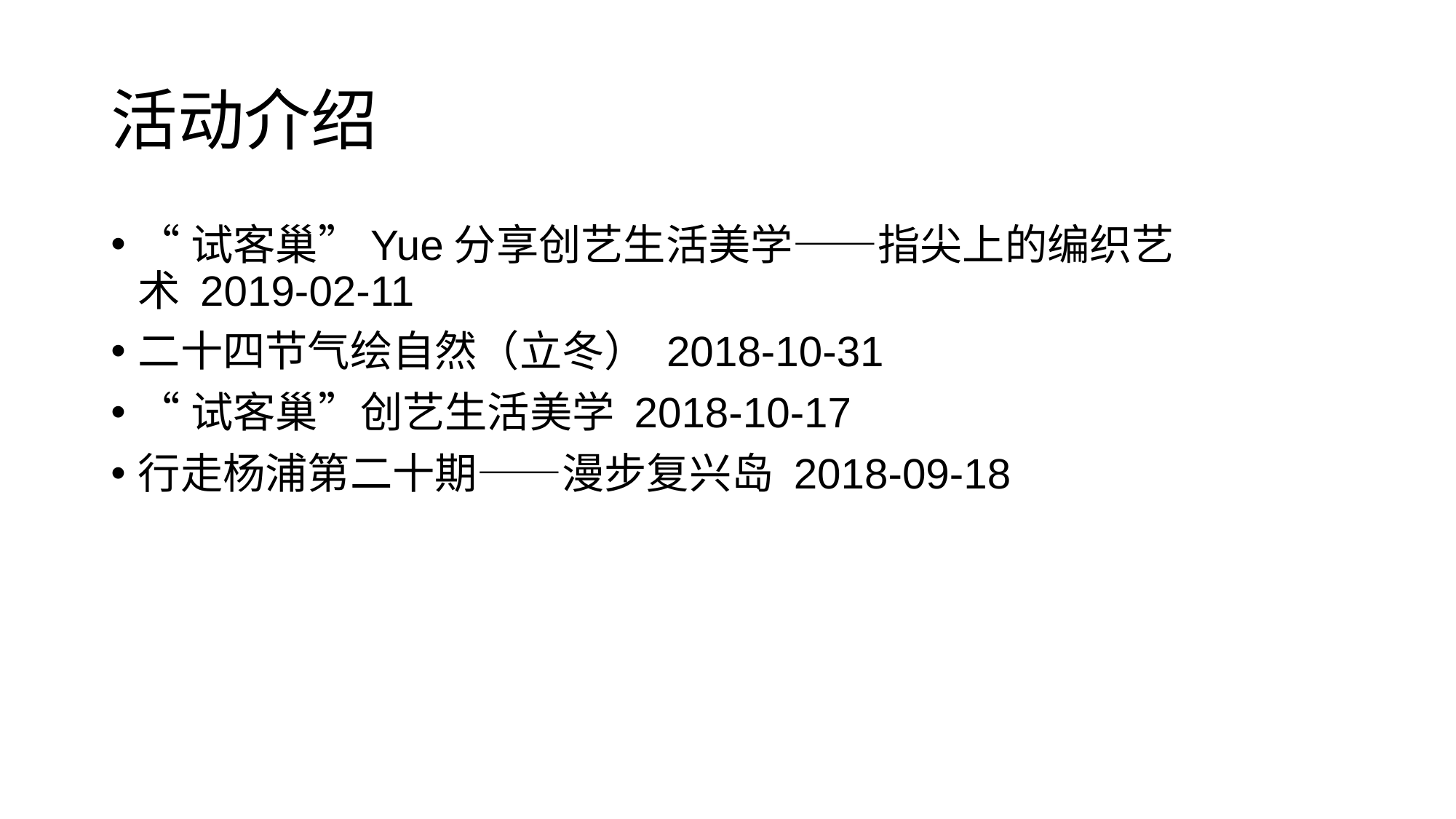

# 活动介绍
“试客巢”Yue分享创艺生活美学——指尖上的编织艺术 2019-02-11
二十四节气绘自然（立冬） 2018-10-31
“试客巢”创艺生活美学 2018-10-17
行走杨浦第二十期——漫步复兴岛 2018-09-18